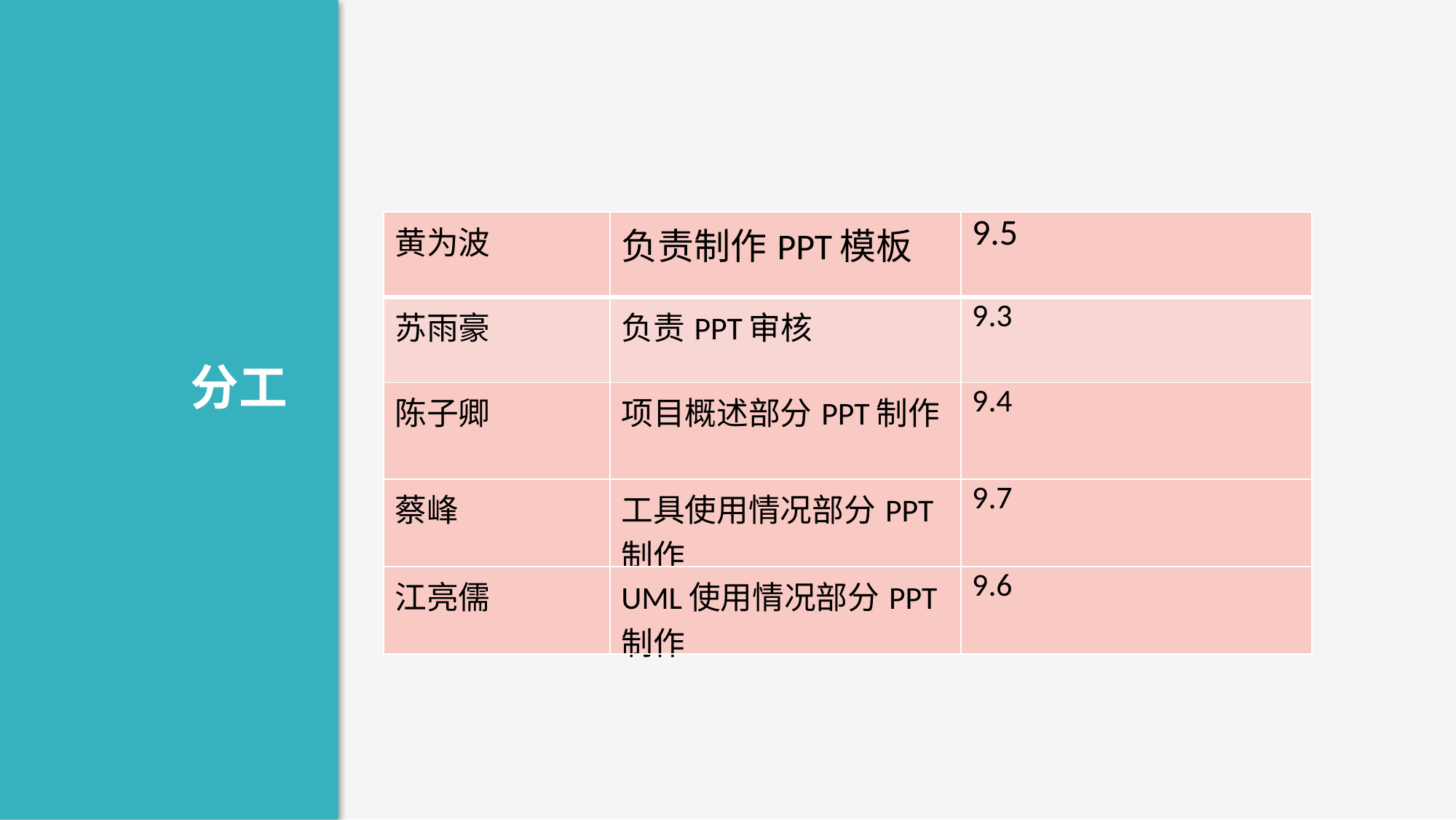

| 黄为波 | 负责制作PPT模板 | 9.5 |
| --- | --- | --- |
| 苏雨豪 | 负责PPT审核 | 9.3 |
| 陈子卿 | 项目概述部分PPT制作 | 9.4 |
| 蔡峰 | 工具使用情况部分PPT制作 | 9.7 |
| 江亮儒 | UML使用情况部分PPT制作 | 9.6 |
分工